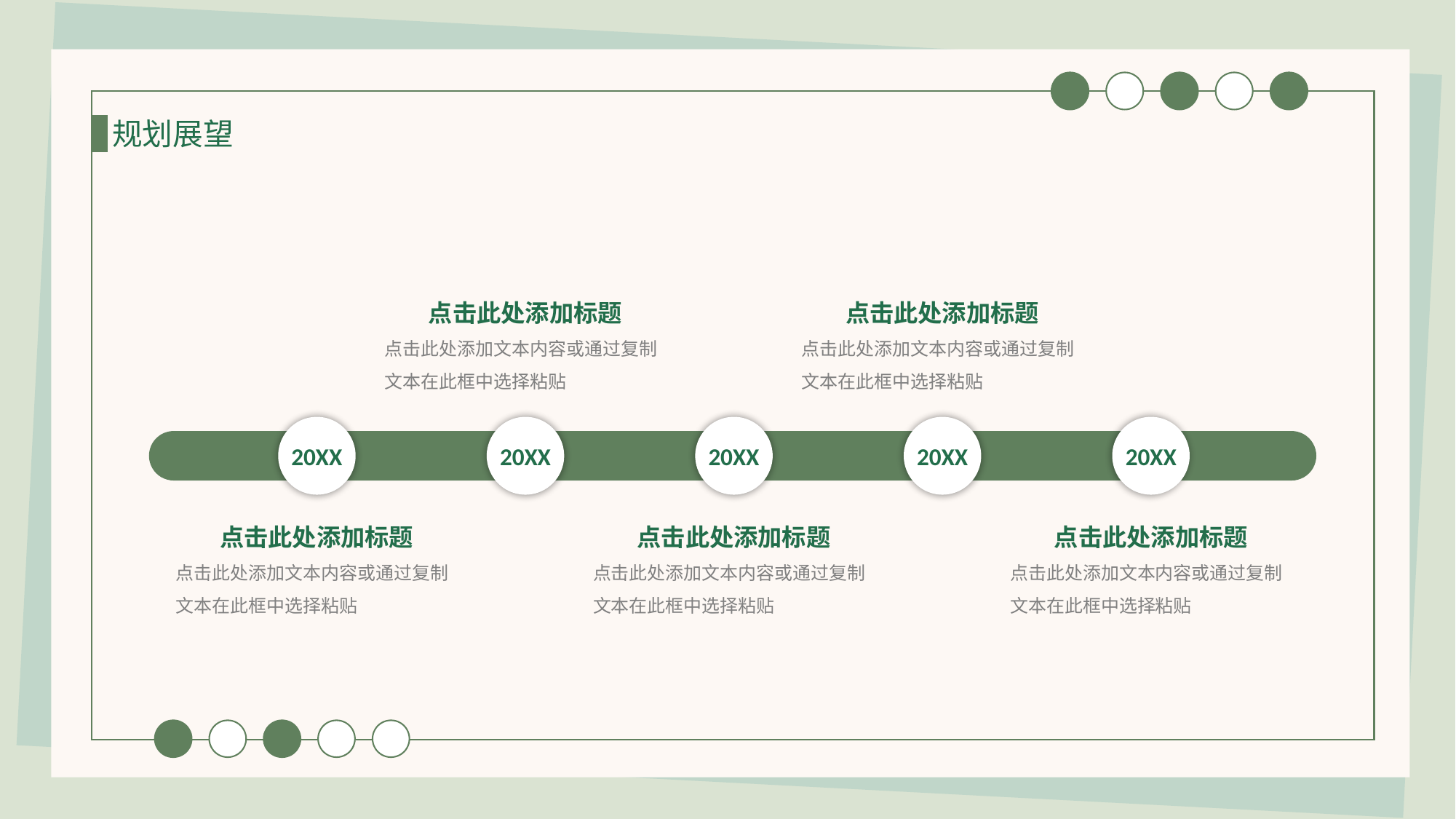

规划展望

点击此处添加标题
点击此处添加文本内容或通过复制文本在此框中选择粘贴
点击此处添加标题
点击此处添加文本内容或通过复制文本在此框中选择粘贴

20XX

20XX

20XX

20XX

20XX

点击此处添加标题
点击此处添加文本内容或通过复制文本在此框中选择粘贴
点击此处添加标题
点击此处添加文本内容或通过复制文本在此框中选择粘贴
点击此处添加标题
点击此处添加文本内容或通过复制文本在此框中选择粘贴